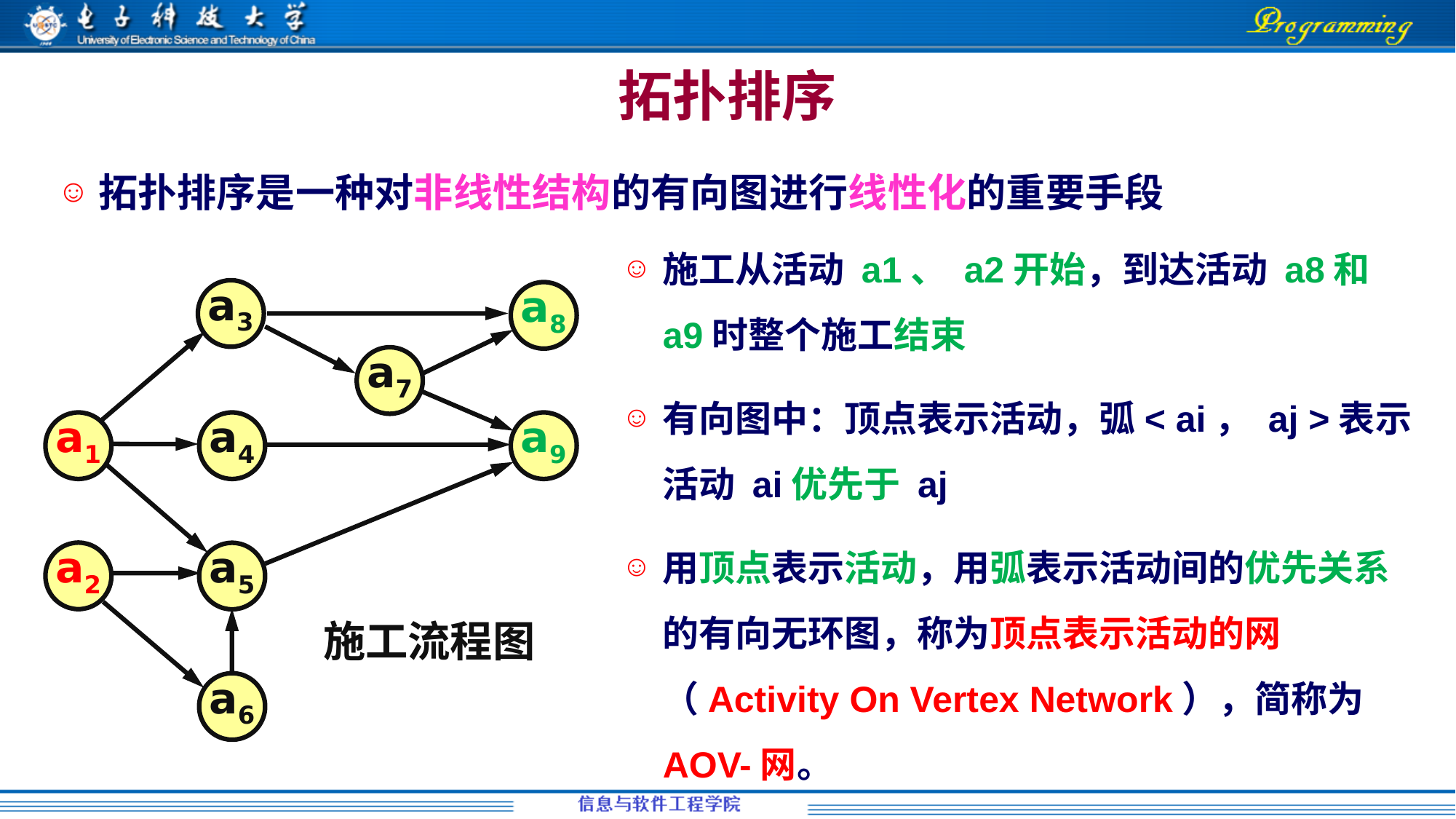

# 拓扑排序
拓扑排序是一种对非线性结构的有向图进行线性化的重要手段
施工从活动 a1、 a2开始，到达活动 a8和 a9时整个施工结束
有向图中：顶点表示活动，弧< ai， aj >表示活动 ai优先于 aj
用顶点表示活动，用弧表示活动间的优先关系的有向无环图，称为顶点表示活动的网（Activity On Vertex Network），简称为AOV-网。
a3
a8

a7

a1
a4
a9

a2
a5

施工流程图
a6